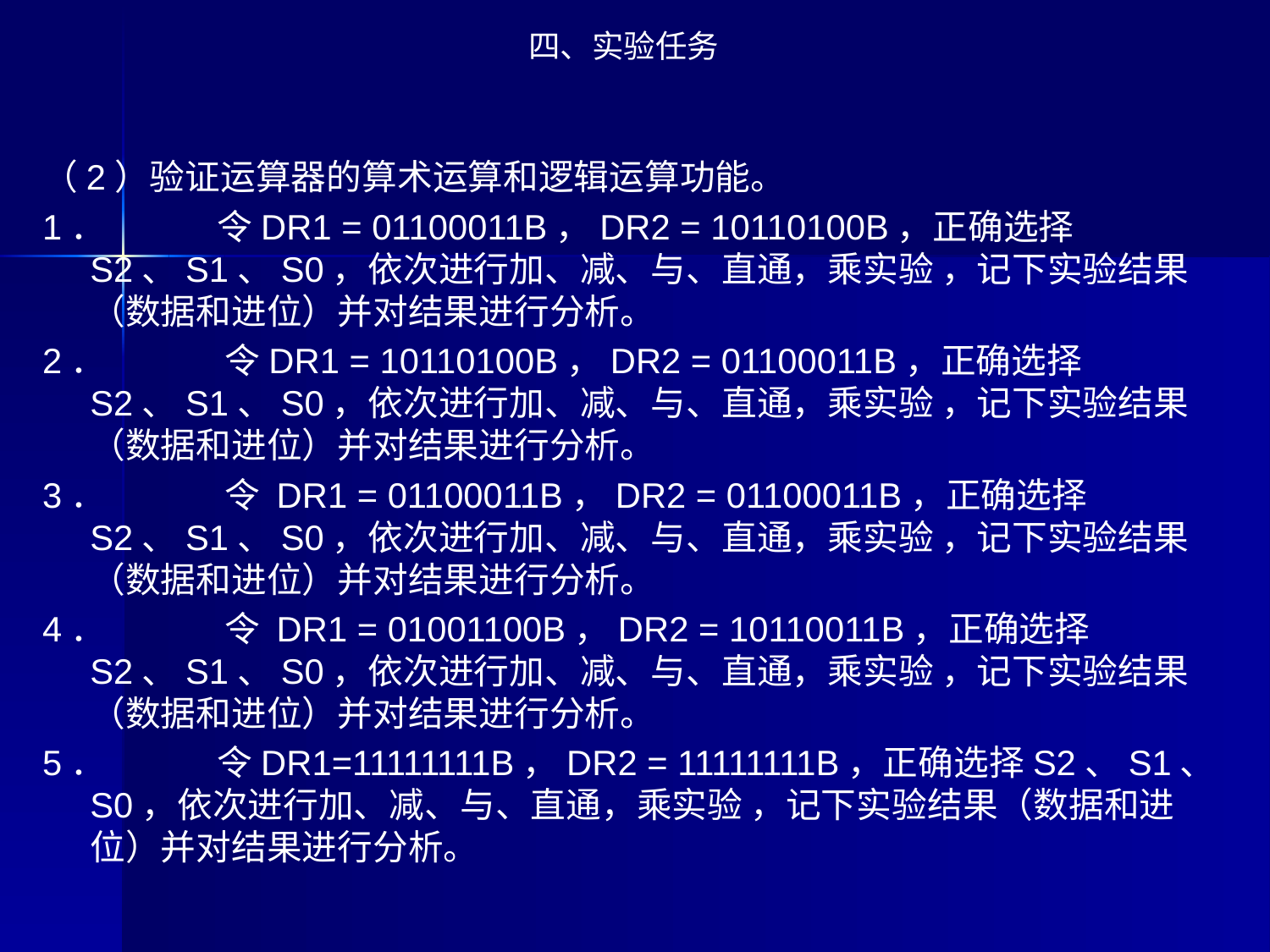

四、实验任务
（2）验证运算器的算术运算和逻辑运算功能。
1．	令DR1 = 01100011B，DR2 = 10110100B，正确选择S2、S1、S0，依次进行加、减、与、直通，乘实验 ，记下实验结果（数据和进位）并对结果进行分析。
2．	 令DR1 = 10110100B，DR2 = 01100011B，正确选择S2、S1、S0，依次进行加、减、与、直通，乘实验 ，记下实验结果（数据和进位）并对结果进行分析。
3．	 令 DR1 = 01100011B，DR2 = 01100011B，正确选择S2、S1、S0，依次进行加、减、与、直通，乘实验 ，记下实验结果（数据和进位）并对结果进行分析。
4．	 令 DR1 = 01001100B，DR2 = 10110011B，正确选择S2、S1、S0，依次进行加、减、与、直通，乘实验 ，记下实验结果（数据和进位）并对结果进行分析。
5．	令DR1=11111111B，DR2 = 11111111B，正确选择S2、S1、S0，依次进行加、减、与、直通，乘实验 ，记下实验结果（数据和进位）并对结果进行分析。